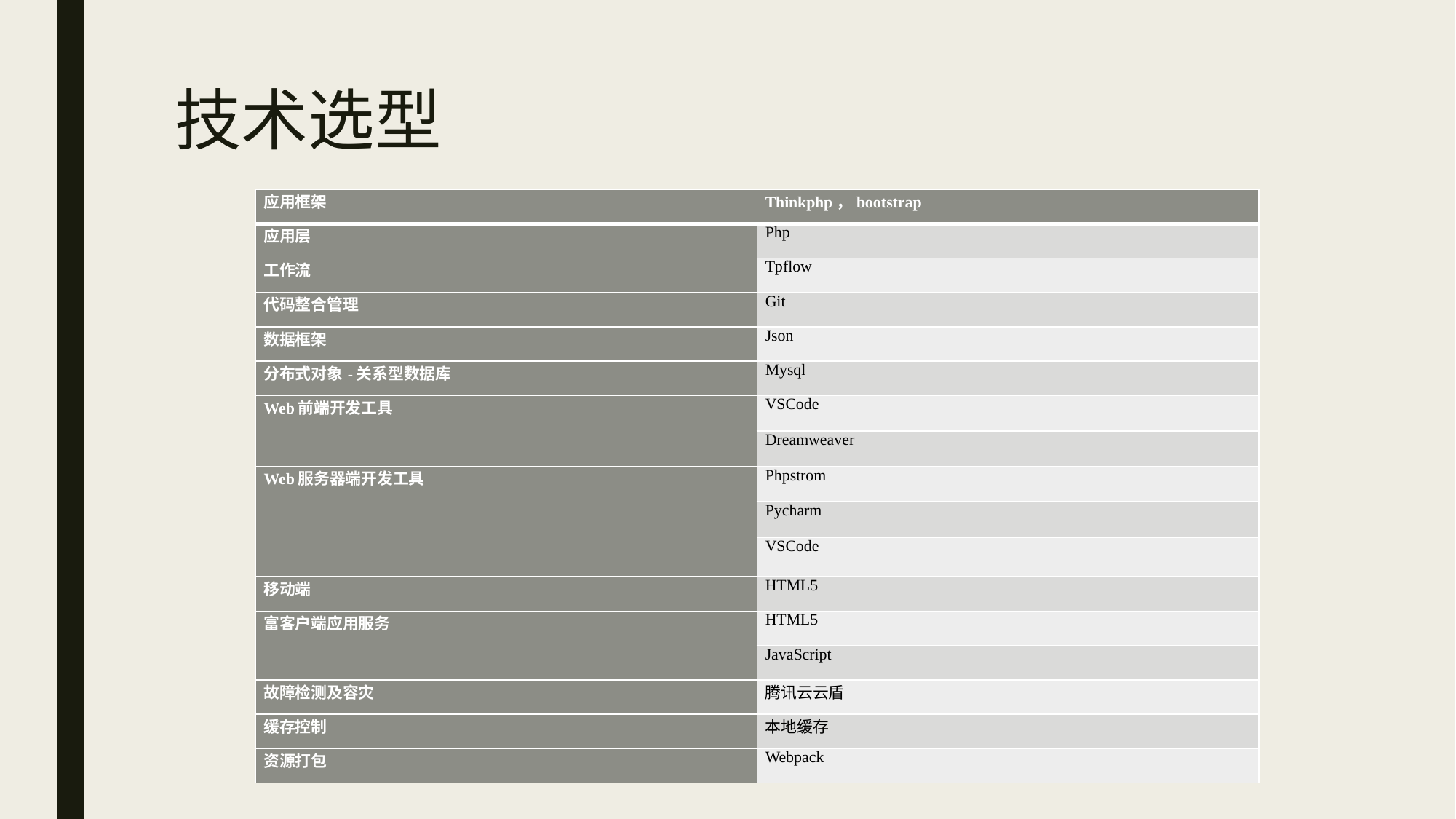

# 技术选型
| 应用框架 | Thinkphp，bootstrap |
| --- | --- |
| 应用层 | Php |
| 工作流 | Tpflow |
| 代码整合管理 | Git |
| 数据框架 | Json |
| 分布式对象-关系型数据库 | Mysql |
| Web前端开发工具 | VSCode |
|  | Dreamweaver |
| Web服务器端开发工具 | Phpstrom |
|  | Pycharm |
|  | VSCode |
| 移动端 | HTML5 |
| 富客户端应用服务 | HTML5 |
|  | JavaScript |
| 故障检测及容灾 | 腾讯云云盾 |
| 缓存控制 | 本地缓存 |
| 资源打包 | Webpack |